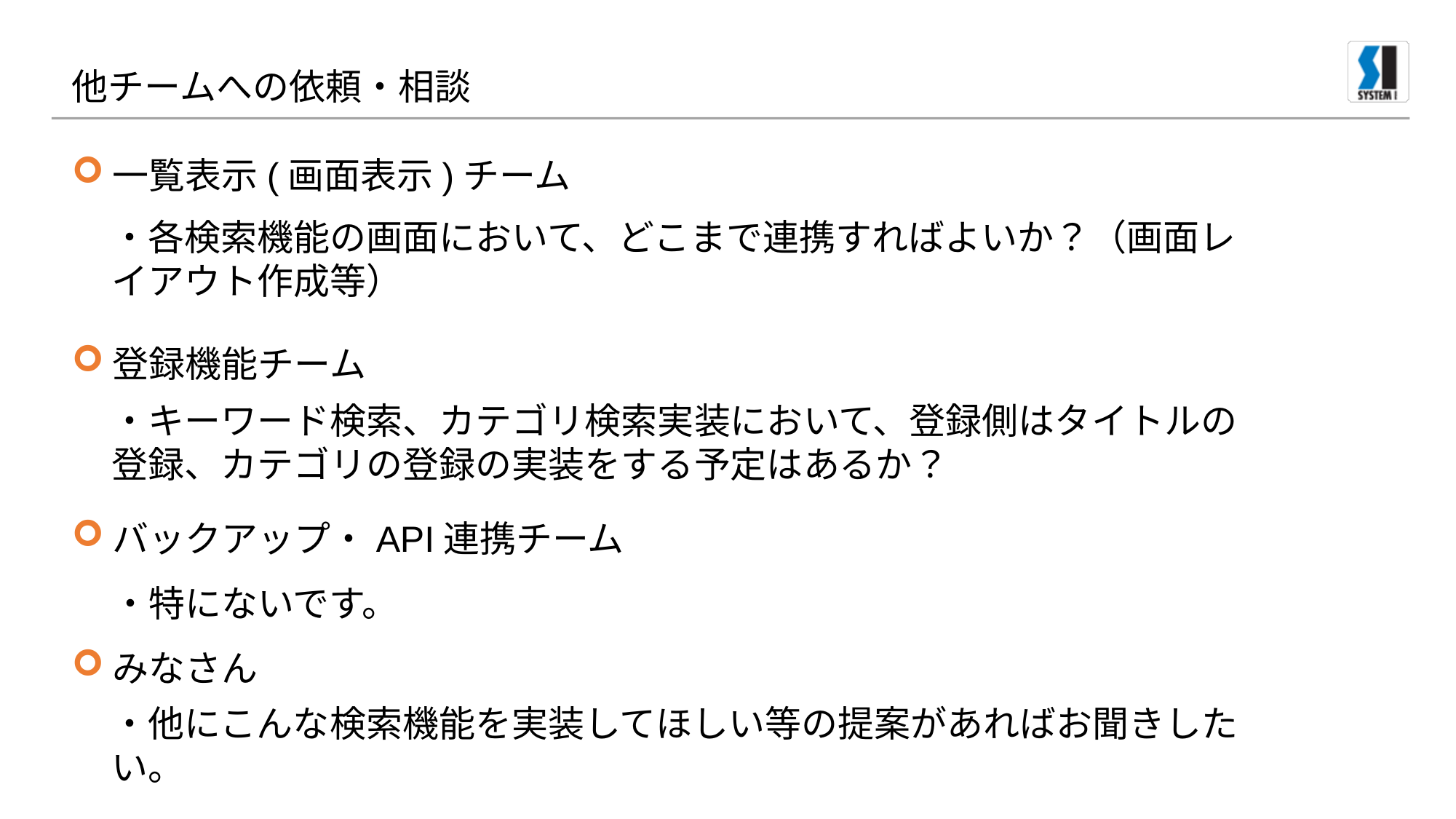

# 他チームへの依頼・相談
一覧表示(画面表示)チーム
・各検索機能の画面において、どこまで連携すればよいか？（画面レイアウト作成等）
登録機能チーム
・キーワード検索、カテゴリ検索実装において、登録側はタイトルの登録、カテゴリの登録の実装をする予定はあるか？
バックアップ・API連携チーム
・特にないです。
みなさん
・他にこんな検索機能を実装してほしい等の提案があればお聞きしたい。